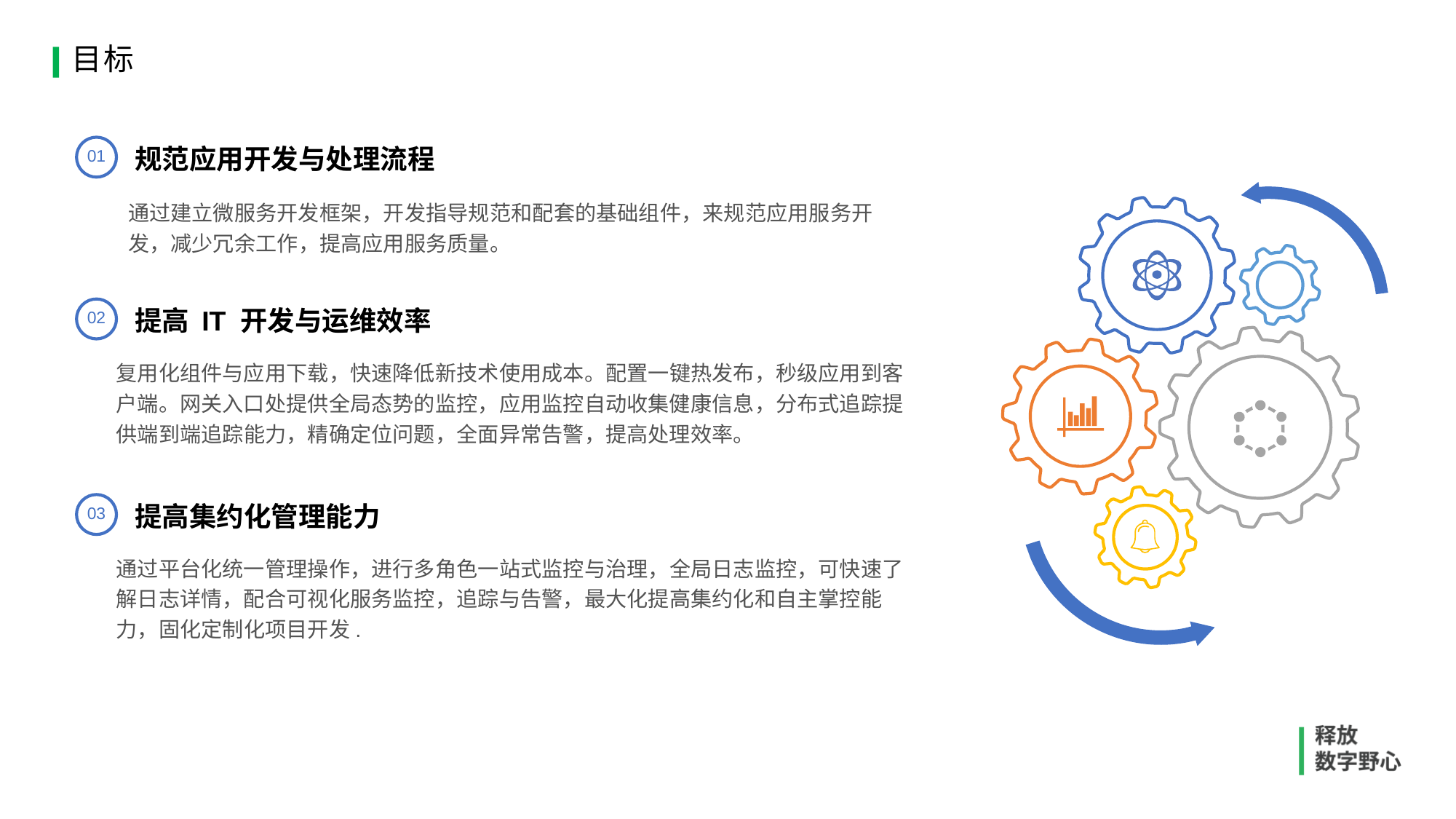

# 目标

01

规范应用开发与处理流程
通过建立微服务开发框架，开发指导规范和配套的基础组件，来规范应用服务开发，减少冗余工作，提高应用服务质量。

02
提高 IT 开发与运维效率

复用化组件与应用下载，快速降低新技术使用成本。配置一键热发布，秒级应用到客户端。网关入口处提供全局态势的监控，应用监控自动收集健康信息，分布式追踪提供端到端追踪能力，精确定位问题，全面异常告警，提高处理效率。

03
提高集约化管理能力

通过平台化统一管理操作，进行多角色一站式监控与治理，全局日志监控，可快速了解日志详情，配合可视化服务监控，追踪与告警，最大化提高集约化和自主掌控能力，固化定制化项目开发.